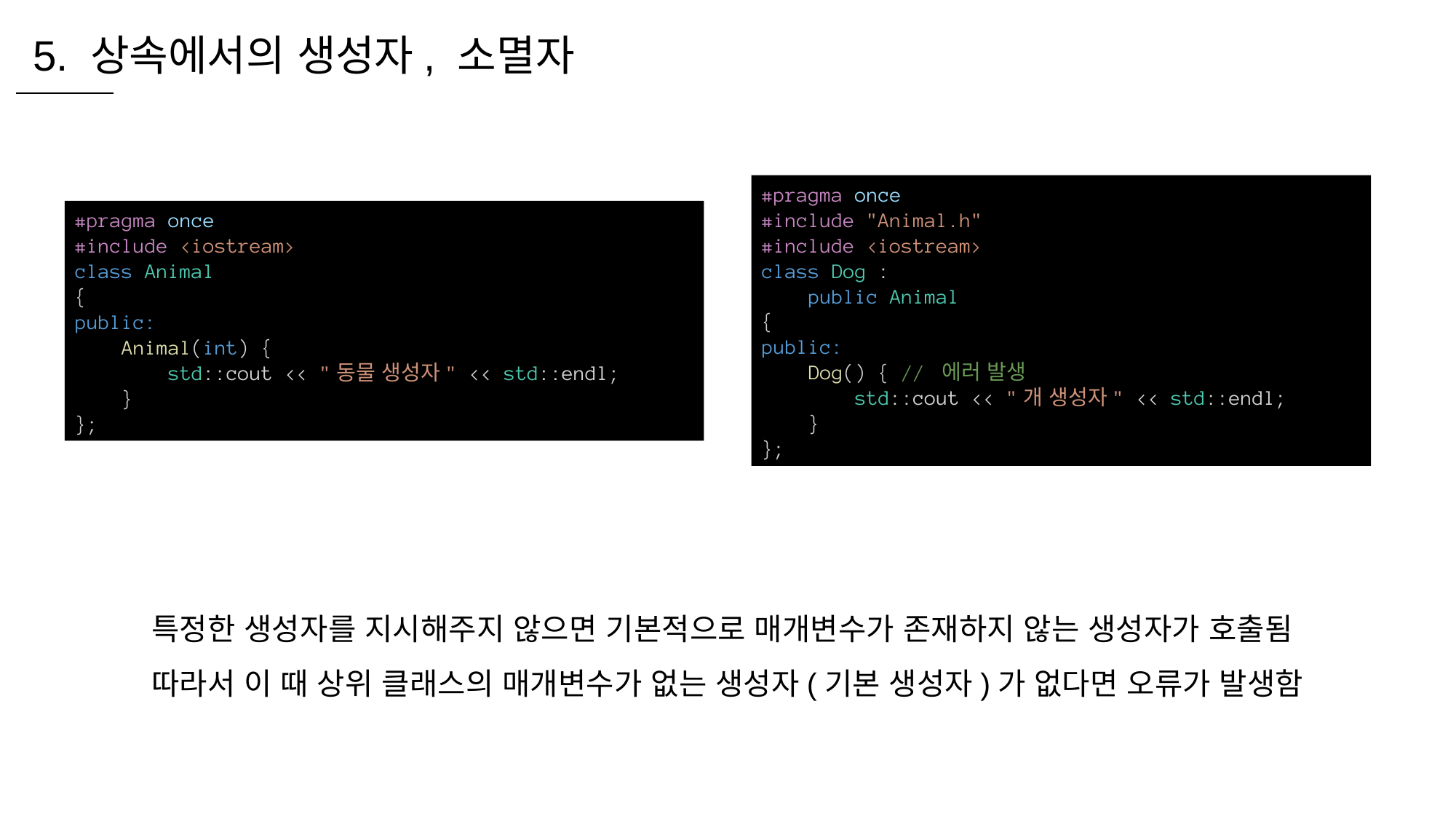

5. 상속에서의 생성자, 소멸자
#pragma once
#include "Animal.h"
#include <iostream>
class Dog :
    public Animal
{
public:
    Dog() { // 에러 발생
        std::cout << "개 생성자" << std::endl;
    }
};
#pragma once
#include <iostream>
class Animal
{
public:
    Animal(int) {
        std::cout << "동물 생성자" << std::endl;
    }
};
특정한 생성자를 지시해주지 않으면 기본적으로 매개변수가 존재하지 않는 생성자가 호출됨
따라서 이 때 상위 클래스의 매개변수가 없는 생성자(기본 생성자)가 없다면 오류가 발생함